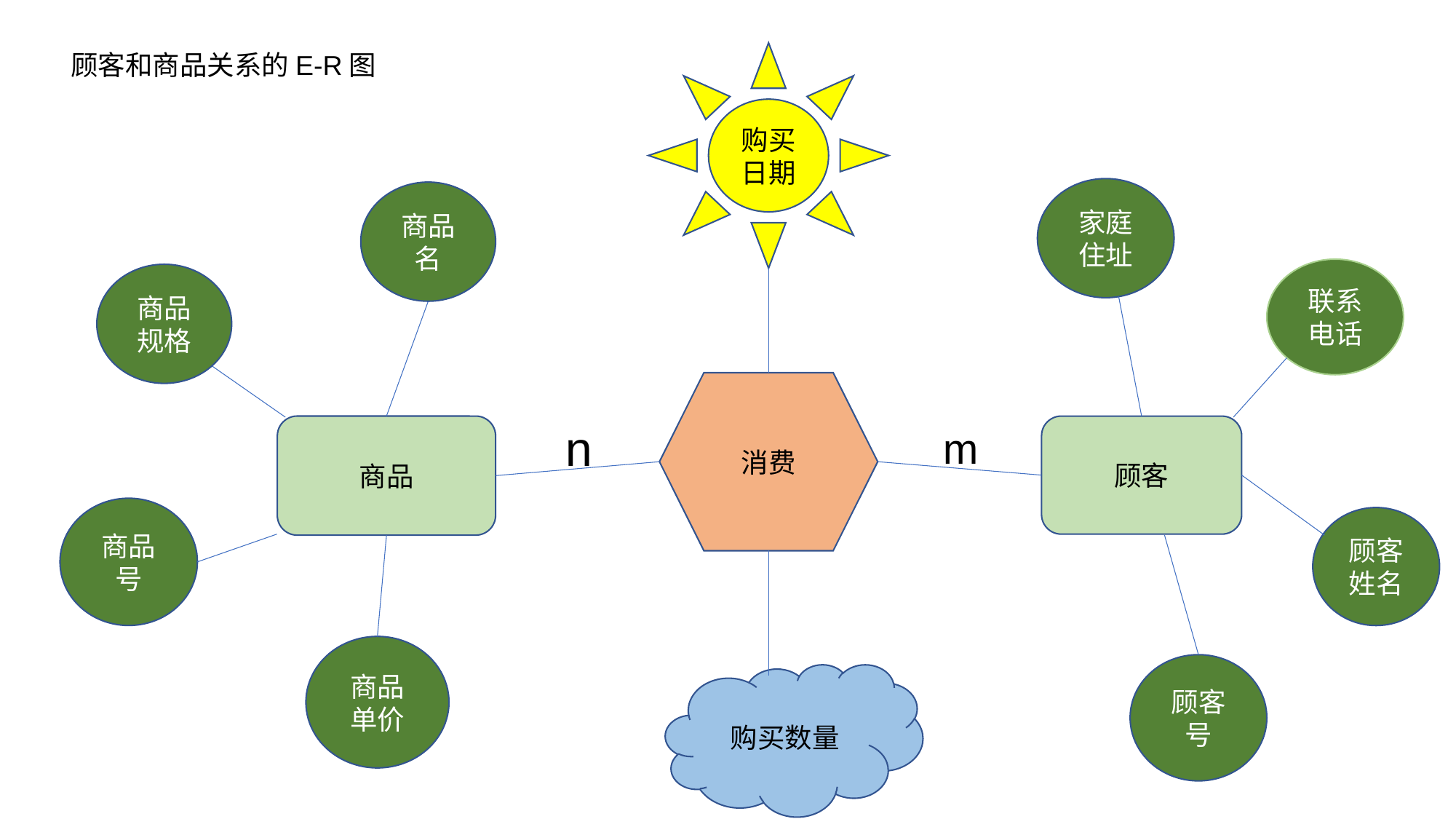

顾客和商品关系的E-R图
购买日期
家庭住址
商品名
联系电话
商品规格
消费
n
商品
m
顾客
商品号
顾客姓名
商品单价
顾客号
购买数量